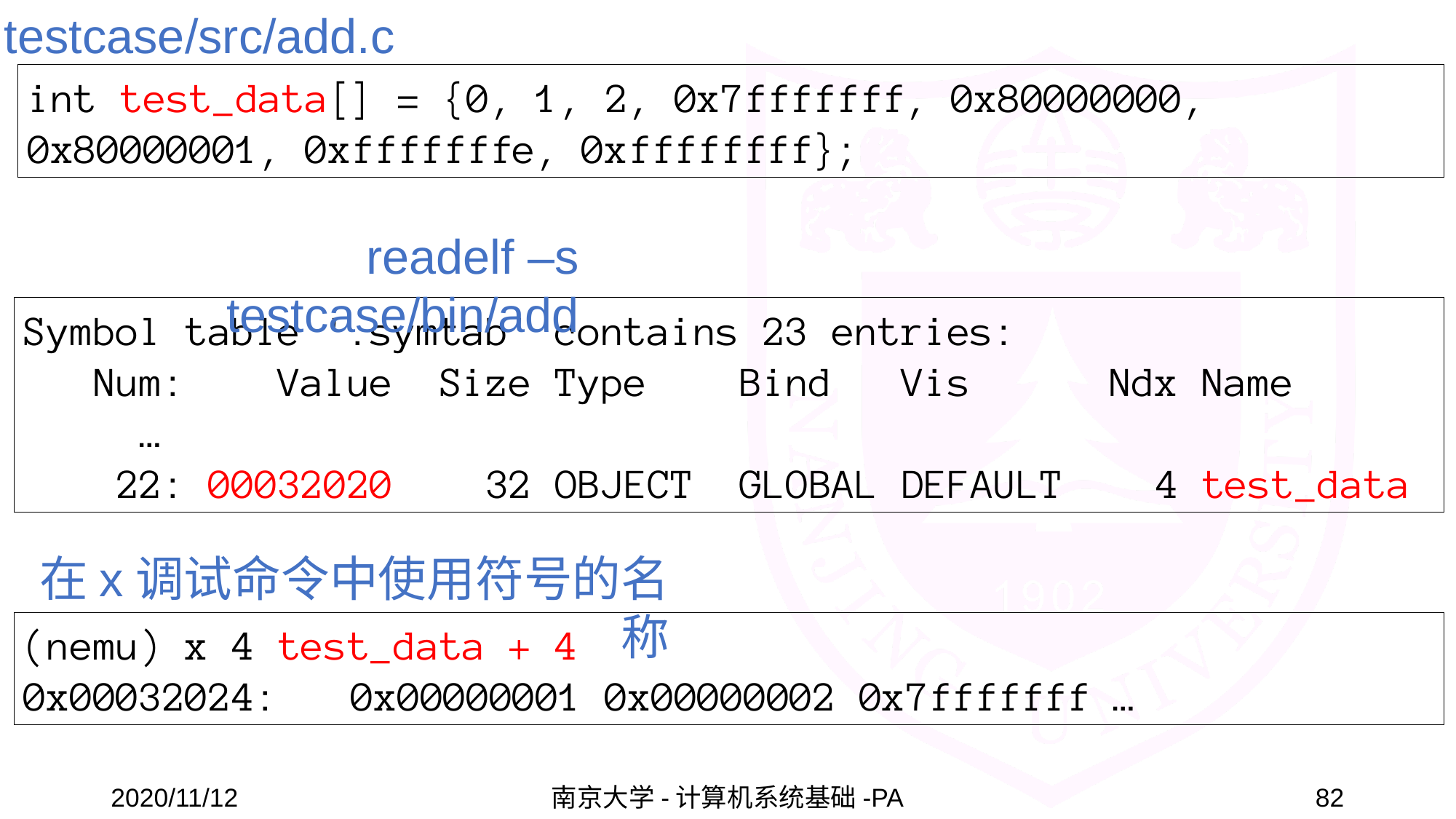

testcase/src/add.c
int test_data[] = {0, 1, 2, 0x7fffffff, 0x80000000, 0x80000001, 0xfffffffe, 0xffffffff};
readelf –s testcase/bin/add
Symbol table '.symtab' contains 23 entries:
   Num:    Value  Size Type    Bind   Vis      Ndx Name
     …
    22: 00032020    32 OBJECT  GLOBAL DEFAULT    4 test_data
在x调试命令中使用符号的名称
(nemu) x 4 test_data + 4
0x00032024:	0x00000001 0x00000002 0x7fffffff …
2020/11/12
南京大学-计算机系统基础-PA
82